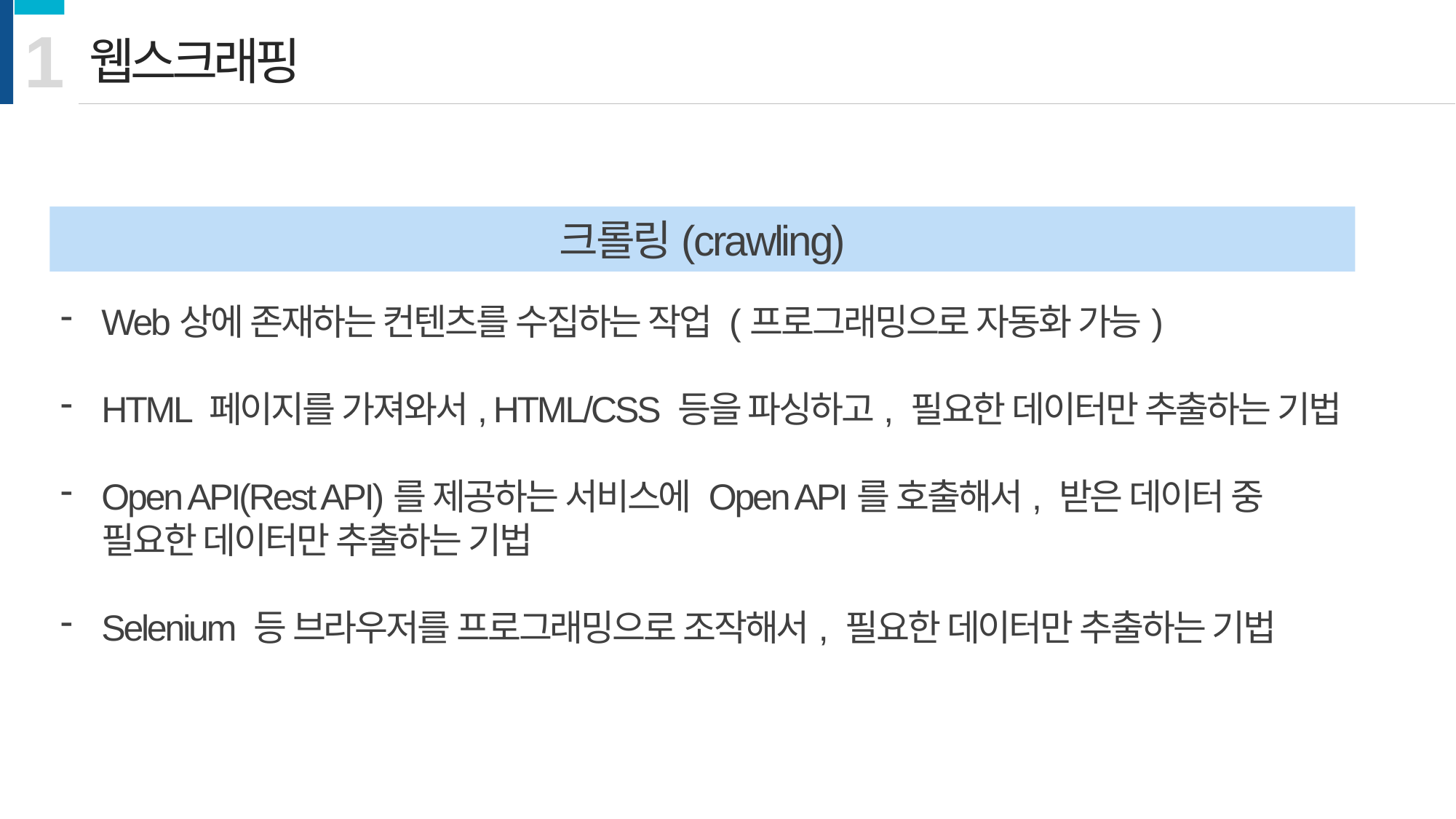

1
웹스크래핑
크롤링(crawling)
Web상에 존재하는 컨텐츠를 수집하는 작업 (프로그래밍으로 자동화 가능)

HTML 페이지를 가져와서, HTML/CSS 등을 파싱하고, 필요한 데이터만 추출하는 기법

Open API(Rest API)를 제공하는 서비스에 Open API를 호출해서, 받은 데이터 중 필요한 데이터만 추출하는 기법

Selenium 등 브라우저를 프로그래밍으로 조작해서, 필요한 데이터만 추출하는 기법